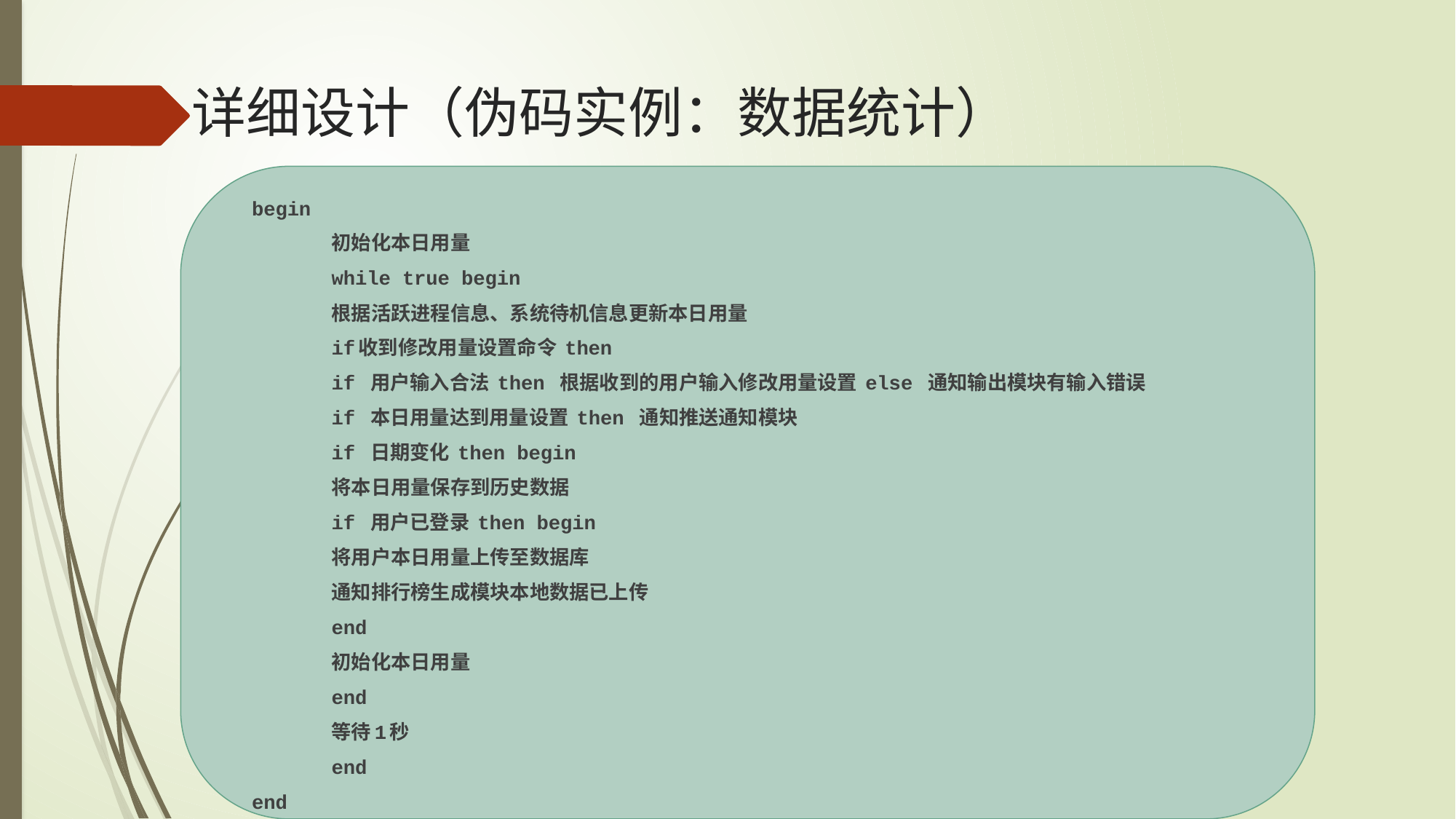

# 详细设计（伪码实例：数据统计）

begin
	初始化本日用量
	while true begin
		根据活跃进程信息、系统待机信息更新本日用量
		if收到修改用量设置命令 then
			if 用户输入合法 then 根据收到的用户输入修改用量设置 else 通知输出模块有输入错误
		if 本日用量达到用量设置 then 通知推送通知模块
		if 日期变化 then begin
			将本日用量保存到历史数据
			if 用户已登录 then begin
				将用户本日用量上传至数据库
				通知排行榜生成模块本地数据已上传
			end
			初始化本日用量
		end
		等待1秒
	end
end